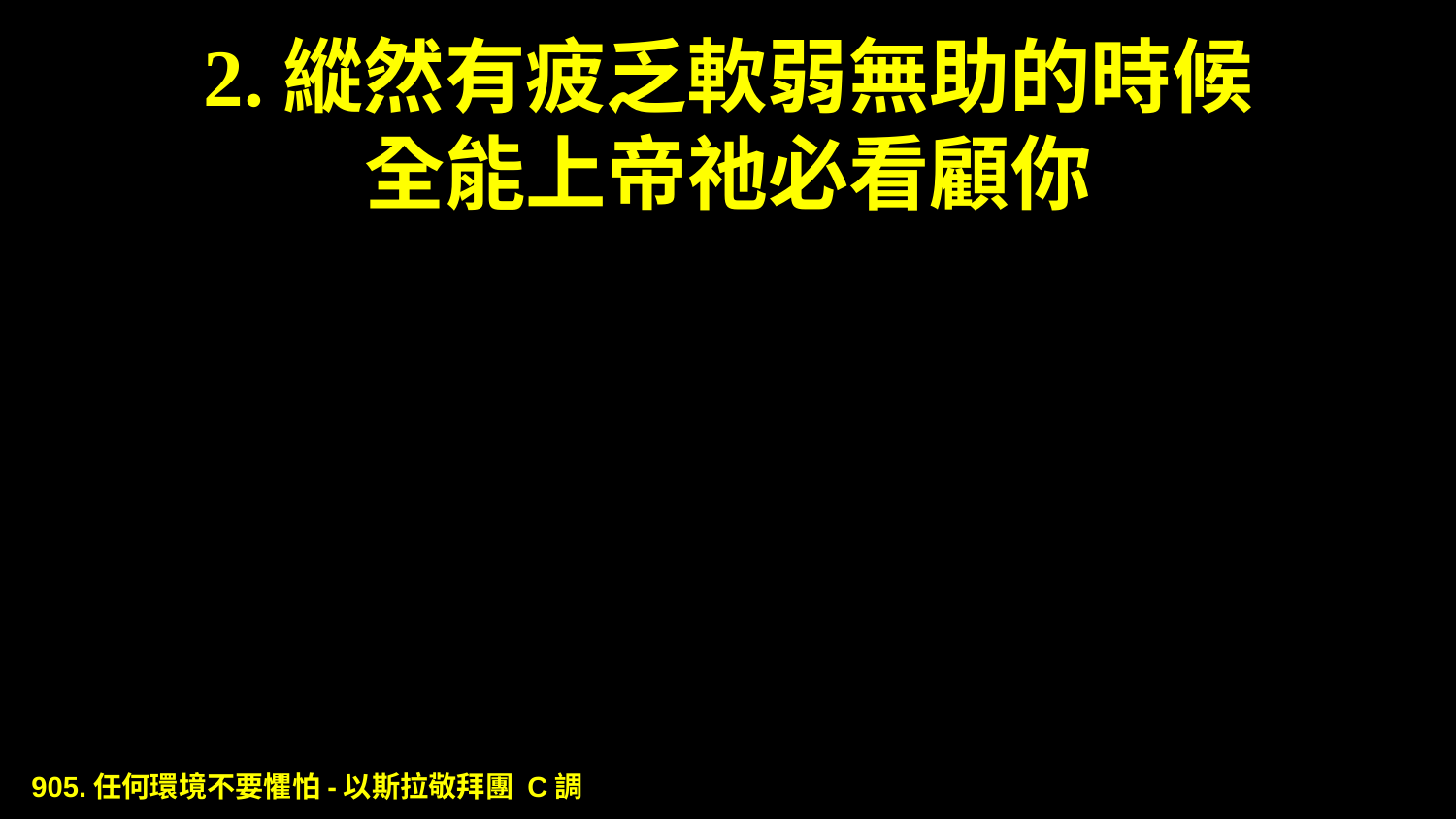

# 2.縱然有疲乏軟弱無助的時候 全能上帝祂必看顧你
905.任何環境不要懼怕-以斯拉敬拜團 C調